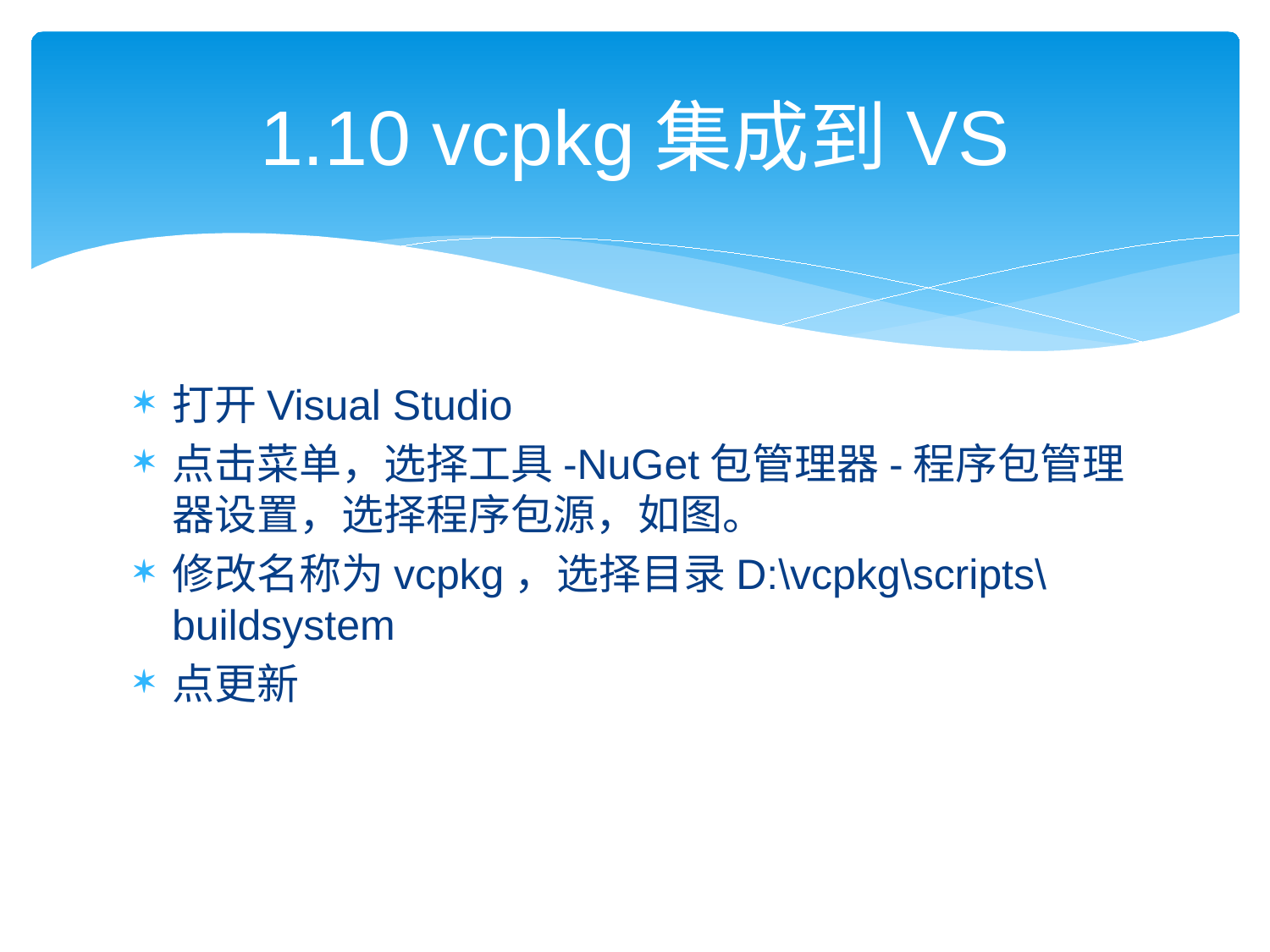

# 1.10 vcpkg集成到VS
打开Visual Studio
点击菜单，选择工具-NuGet包管理器-程序包管理器设置，选择程序包源，如图。
修改名称为vcpkg，选择目录D:\vcpkg\scripts\buildsystem
点更新